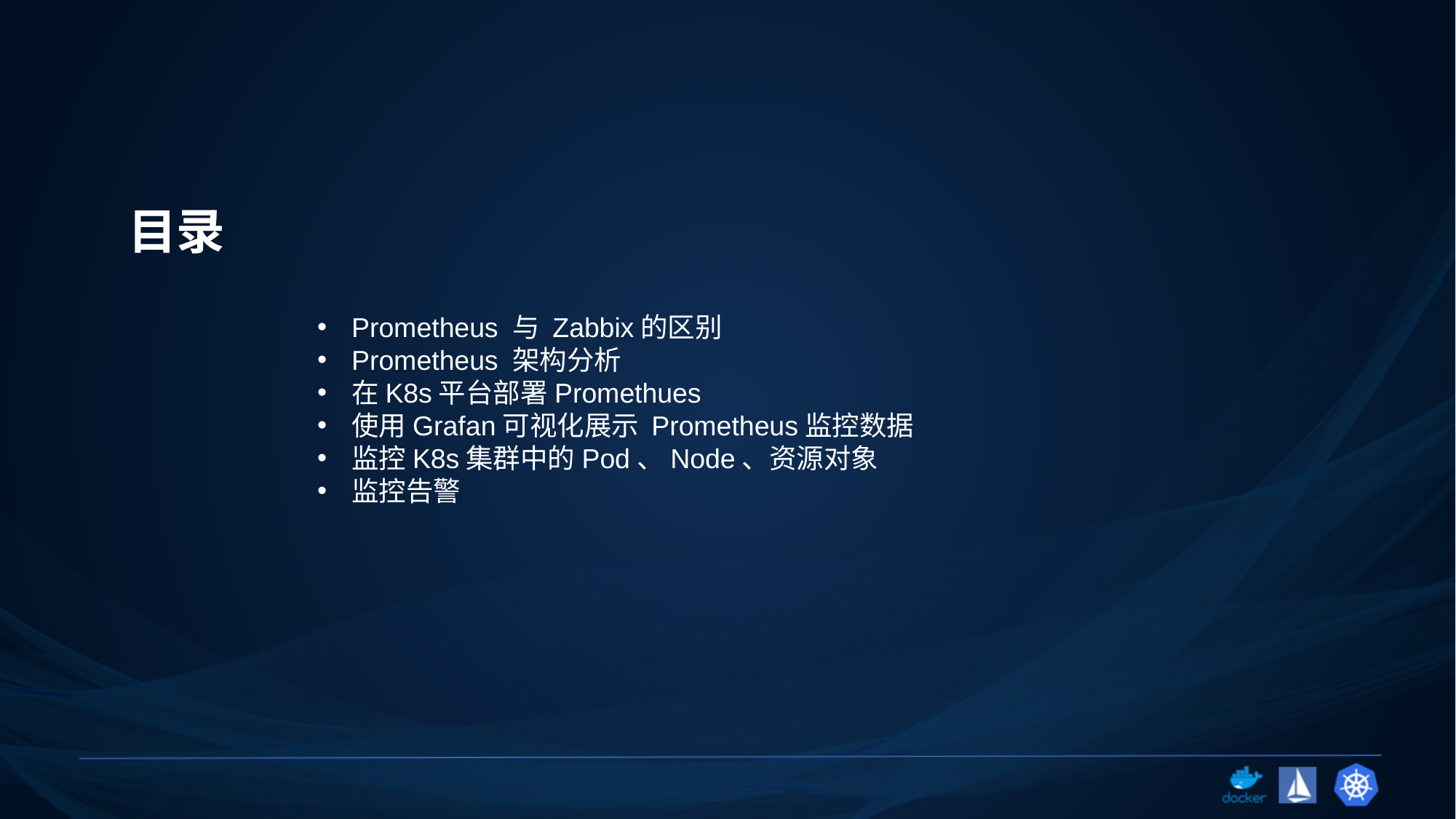

目录
Prometheus 与 Zabbix的区别
Prometheus 架构分析
在K8s平台部署Promethues
使用Grafan可视化展示 Prometheus监控数据
监控K8s集群中的Pod、Node、资源对象
监控告警